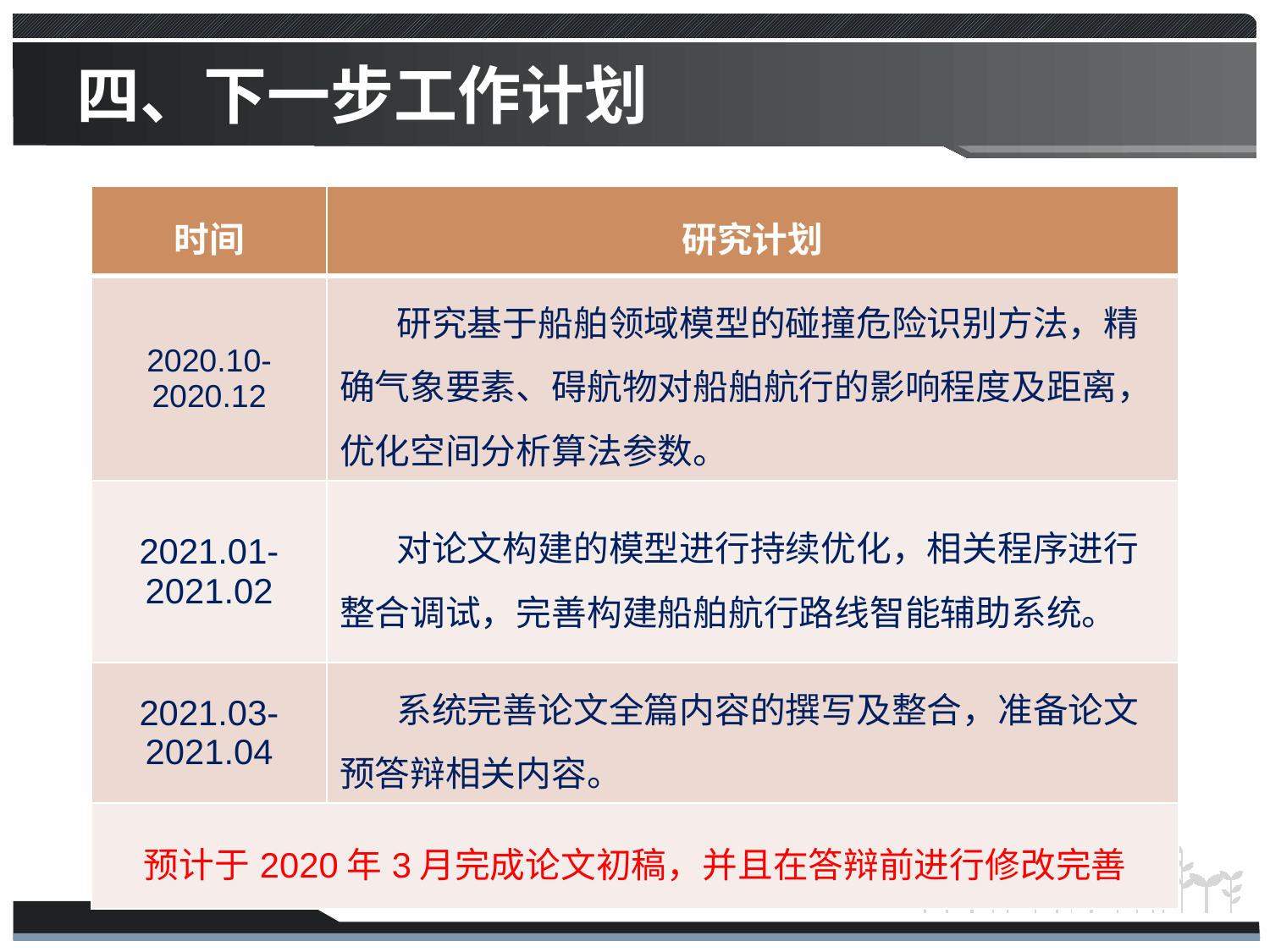

# 四、下一步工作计划
| 时间 | 研究计划 |
| --- | --- |
| 2020.10-2020.12 | 研究基于船舶领域模型的碰撞危险识别方法，精确气象要素、碍航物对船舶航行的影响程度及距离，优化空间分析算法参数。 |
| 2021.01-2021.02 | 对论文构建的模型进行持续优化，相关程序进行整合调试，完善构建船舶航行路线智能辅助系统。 |
| 2021.03-2021.04 | 系统完善论文全篇内容的撰写及整合，准备论文预答辩相关内容。 |
| 预计于2020年3月完成论文初稿，并且在答辩前进行修改完善 |  |